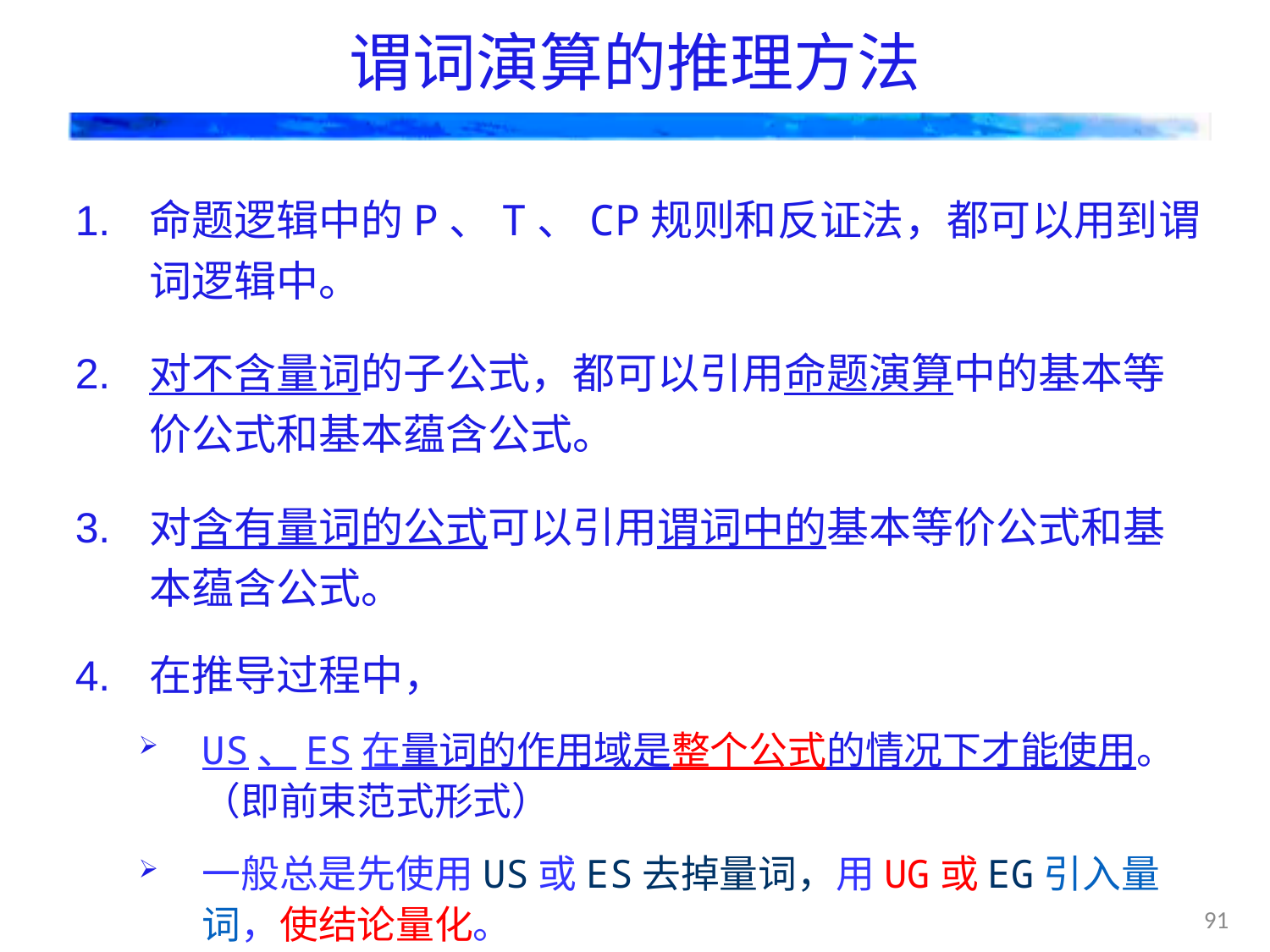

# 谓词演算的推理方法
命题逻辑中的P、T、CP规则和反证法，都可以用到谓词逻辑中。
对不含量词的子公式，都可以引用命题演算中的基本等价公式和基本蕴含公式。
对含有量词的公式可以引用谓词中的基本等价公式和基本蕴含公式。
在推导过程中，
US、ES在量词的作用域是整个公式的情况下才能使用。（即前束范式形式）
一般总是先使用US或ES去掉量词，用UG或EG引入量词，使结论量化。

91